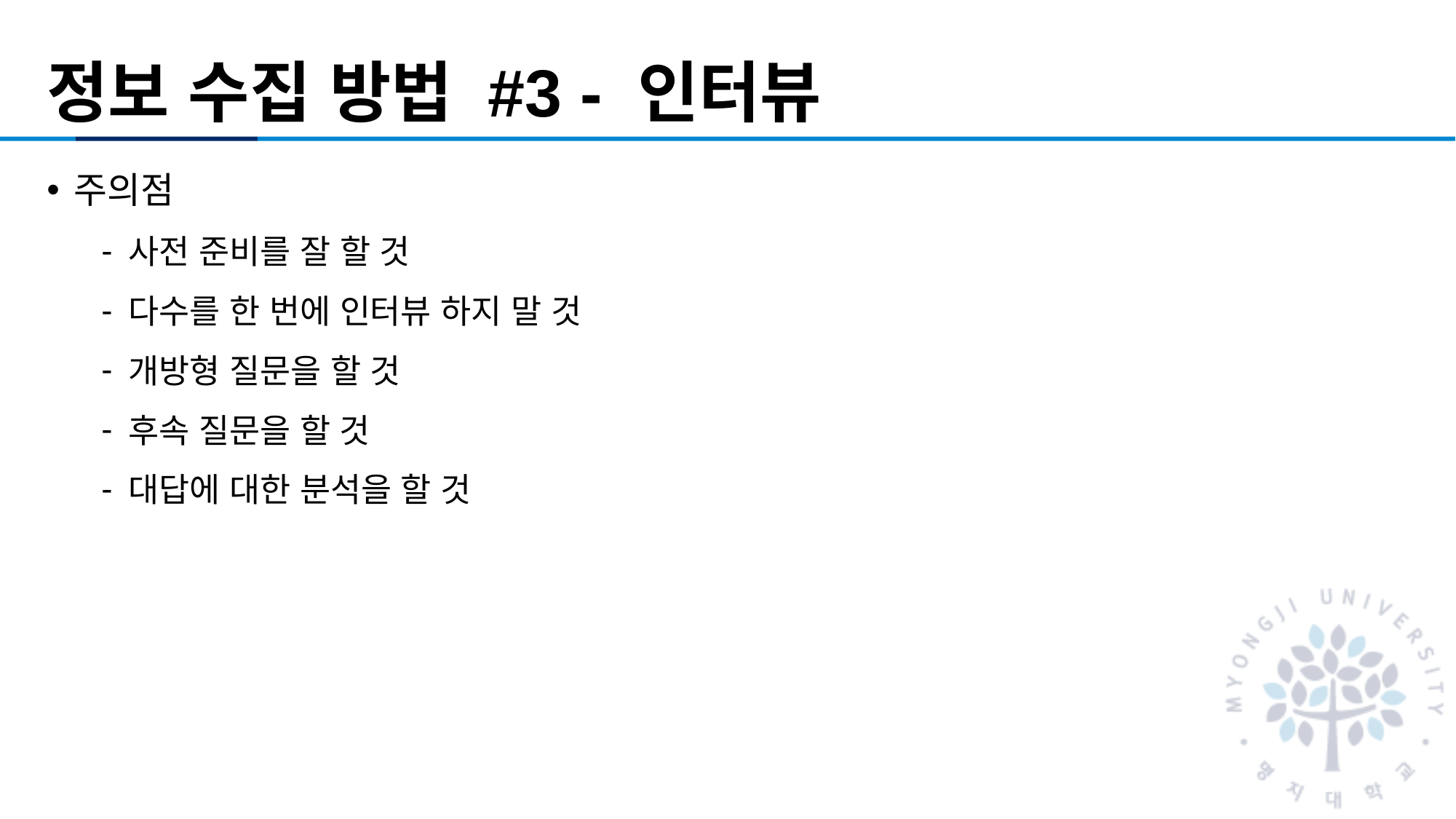

# 정보 수집 방법 #3 - 인터뷰
주의점
사전 준비를 잘 할 것
다수를 한 번에 인터뷰 하지 말 것
개방형 질문을 할 것
후속 질문을 할 것
대답에 대한 분석을 할 것